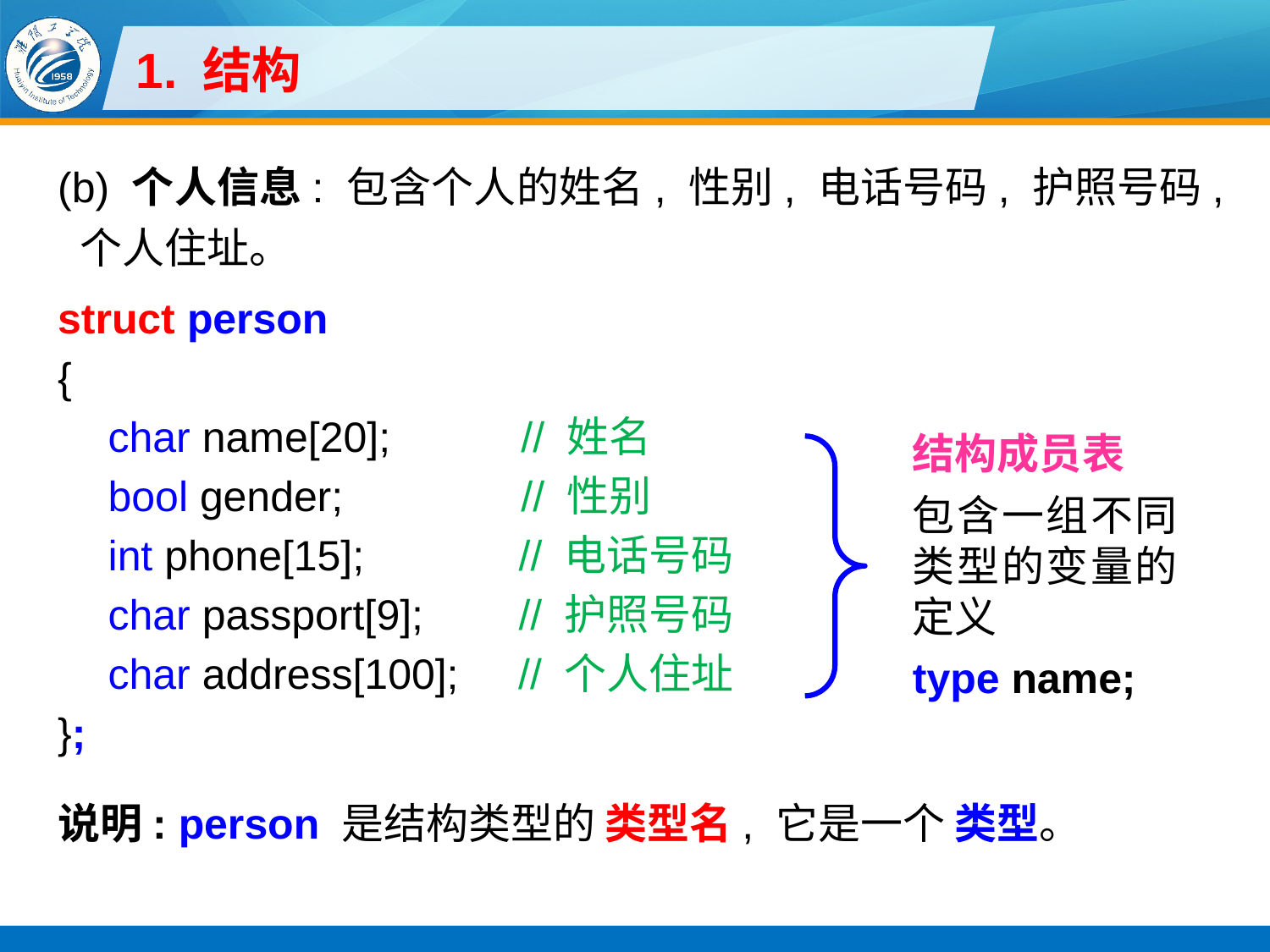

# 1. 结构
(b) 个人信息: 包含个人的姓名, 性别, 电话号码, 护照号码, 个人住址。
struct person
{
char name[20];           // 姓名
bool gender;               // 性别
int phone[15];             // 电话号码
char passport[9];        // 护照号码
char address[100];     // 个人住址
};
说明: person 是结构类型的 类型名, 它是一个 类型。
结构成员表
包含一组不同类型的变量的定义
type name;